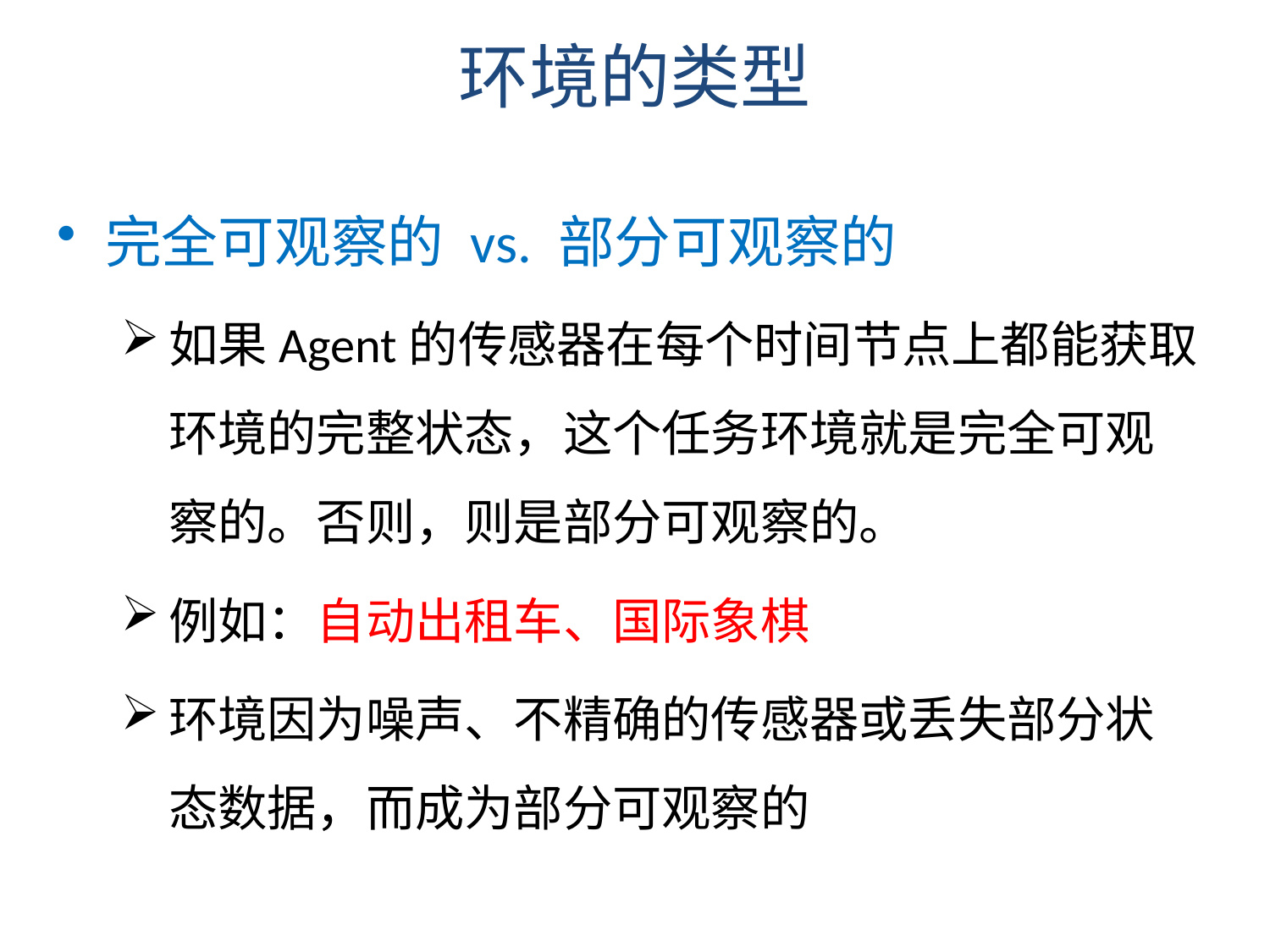

环境的类型
完全可观察的 vs. 部分可观察的
如果Agent的传感器在每个时间节点上都能获取环境的完整状态，这个任务环境就是完全可观察的。否则，则是部分可观察的。
例如：自动出租车、国际象棋
环境因为噪声、不精确的传感器或丢失部分状态数据，而成为部分可观察的